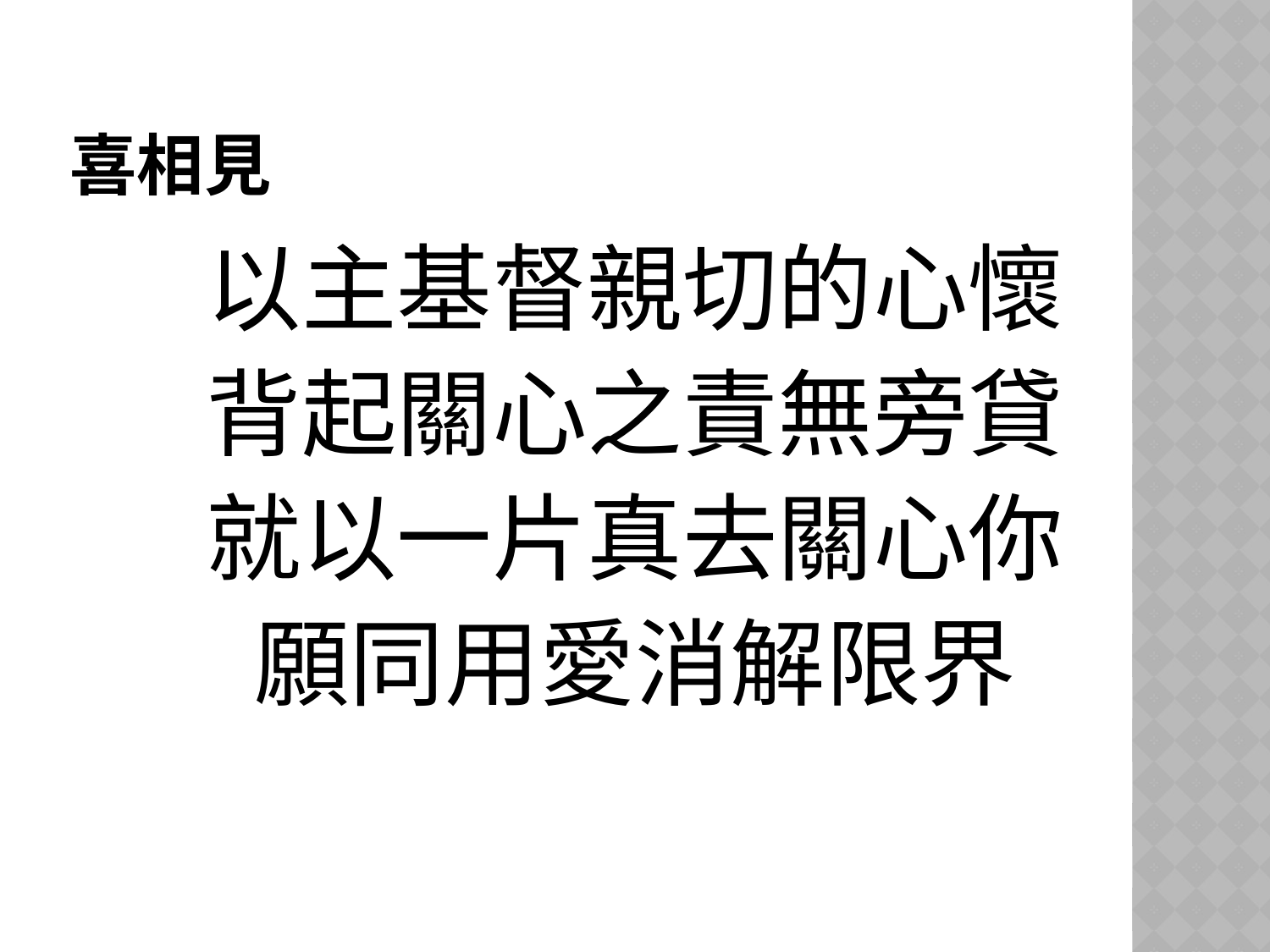

# 喜相見
以主基督親切的心懷
背起關心之責無旁貸
就以一片真去關心你
願同用愛消解限界